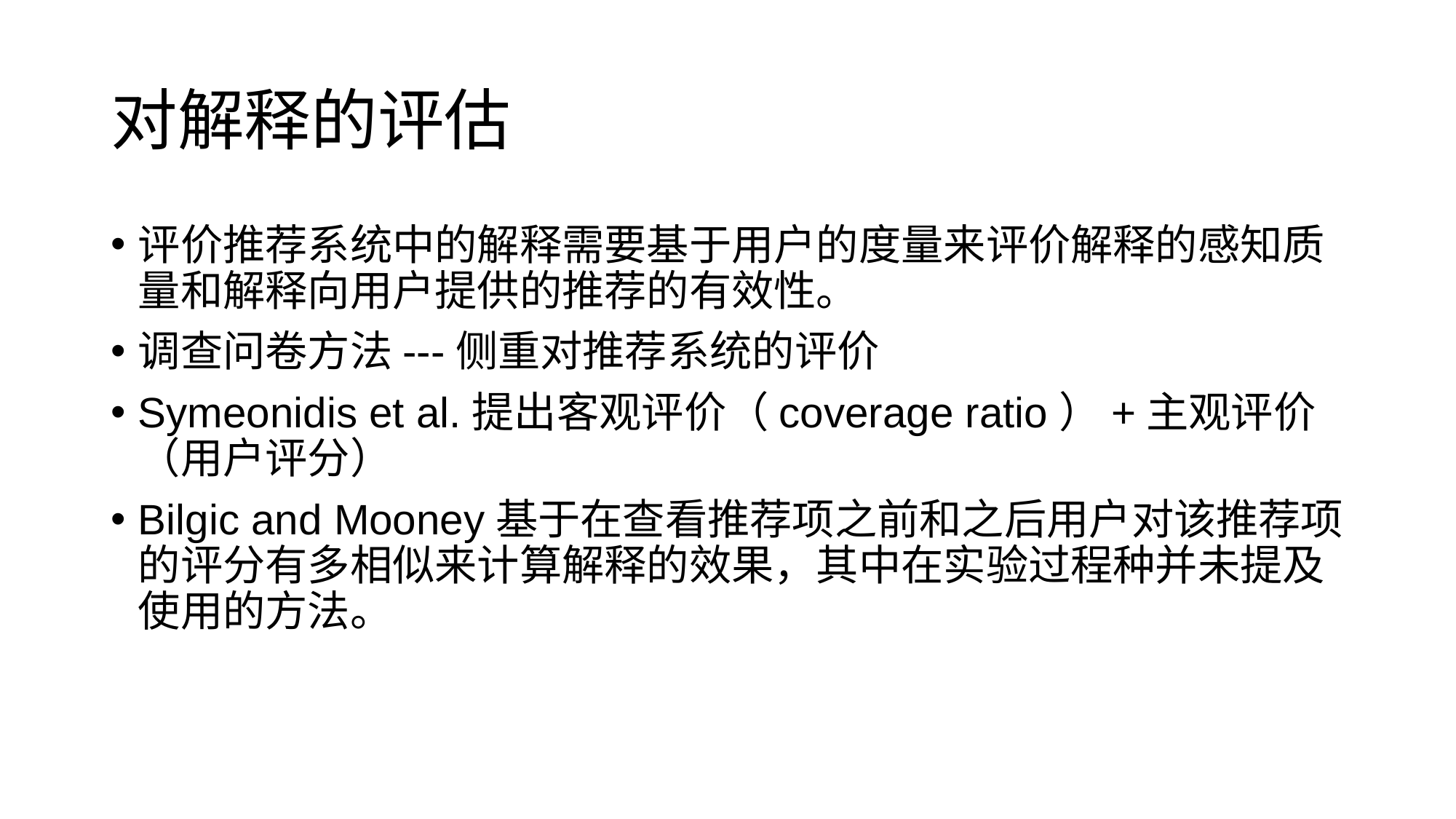

# 对解释的评估
评价推荐系统中的解释需要基于用户的度量来评价解释的感知质量和解释向用户提供的推荐的有效性。
调查问卷方法---侧重对推荐系统的评价
Symeonidis et al.提出客观评价（coverage ratio）+主观评价（用户评分）
Bilgic and Mooney基于在查看推荐项之前和之后用户对该推荐项的评分有多相似来计算解释的效果，其中在实验过程种并未提及使用的方法。